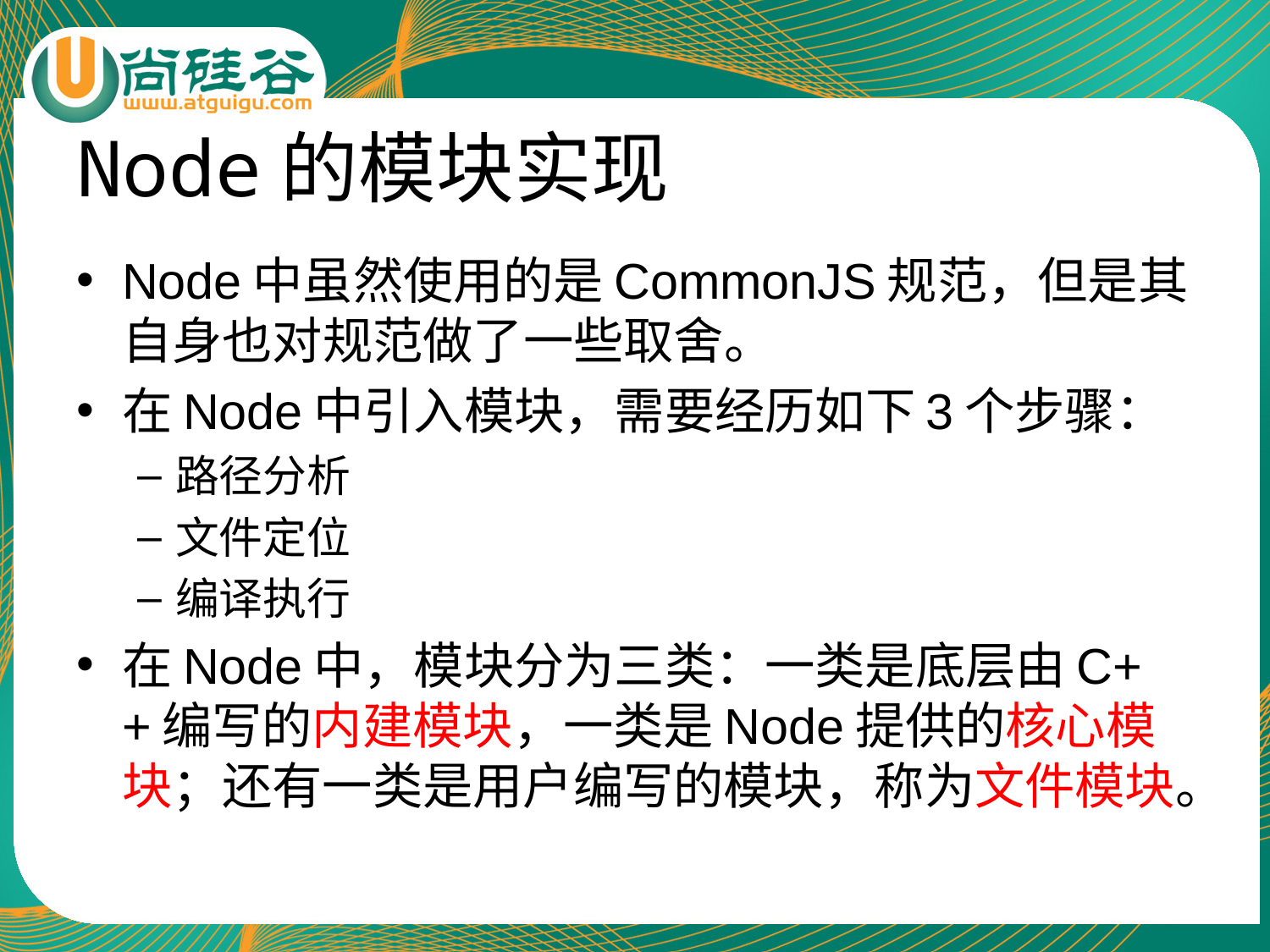

# Node的模块实现
Node中虽然使用的是CommonJS规范，但是其自身也对规范做了一些取舍。
在Node中引入模块，需要经历如下3个步骤：
路径分析
文件定位
编译执行
在Node中，模块分为三类：一类是底层由C++编写的内建模块，一类是Node提供的核心模块；还有一类是用户编写的模块，称为文件模块。